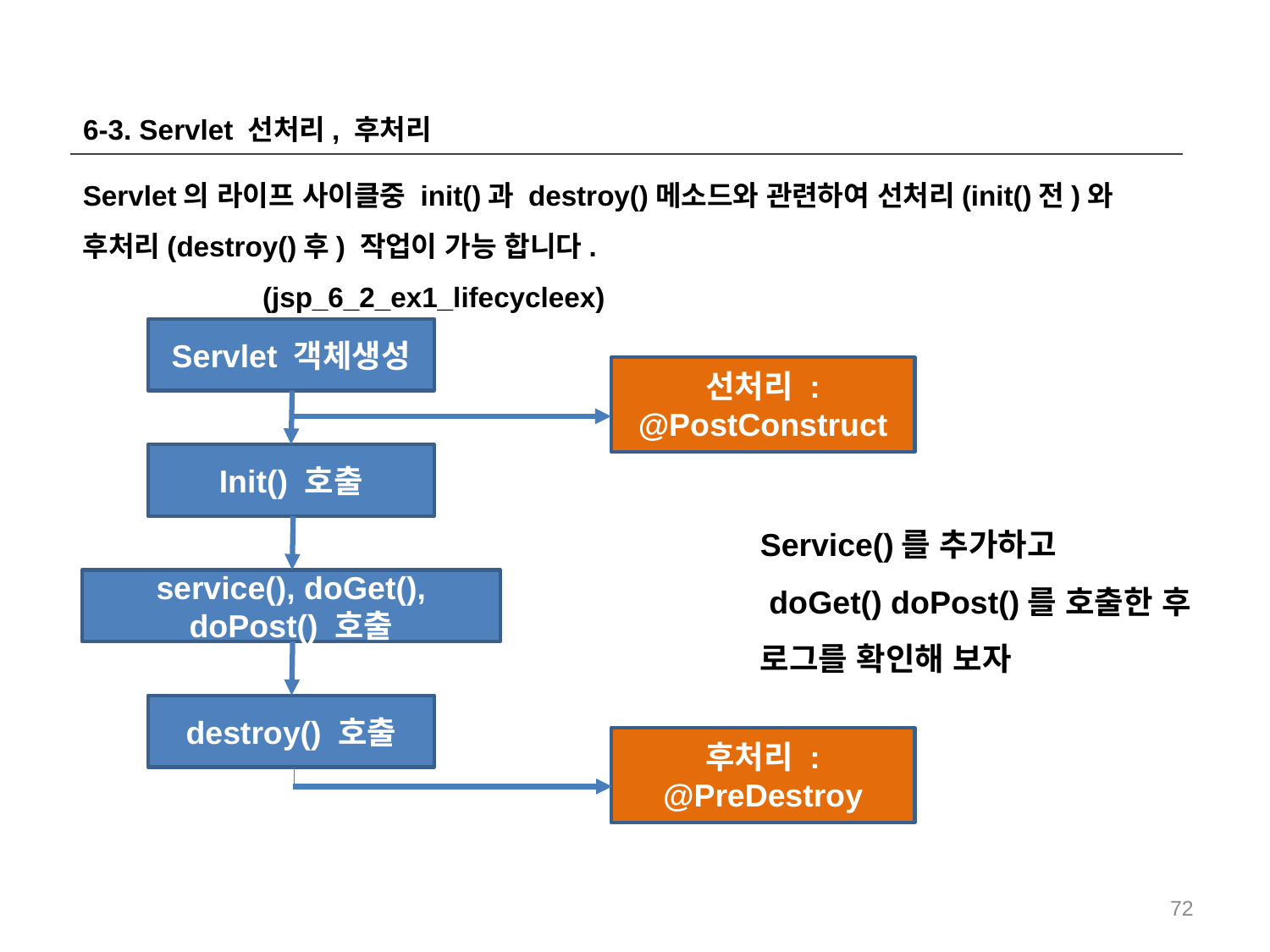

6-3. Servlet 선처리, 후처리
Servlet의 라이프 사이클중 init()과 destroy()메소드와 관련하여 선처리(init()전)와 후처리(destroy()후) 작업이 가능 합니다.                                                                                            (jsp_6_2_ex1_lifecycleex)
Servlet 객체생성
선처리 : @PostConstruct
Init() 호출
Service()를 추가하고
 doGet() doPost()를 호출한 후
로그를 확인해 보자
service(), doGet(), doPost() 호출
destroy() 호출
후처리 : @PreDestroy
72